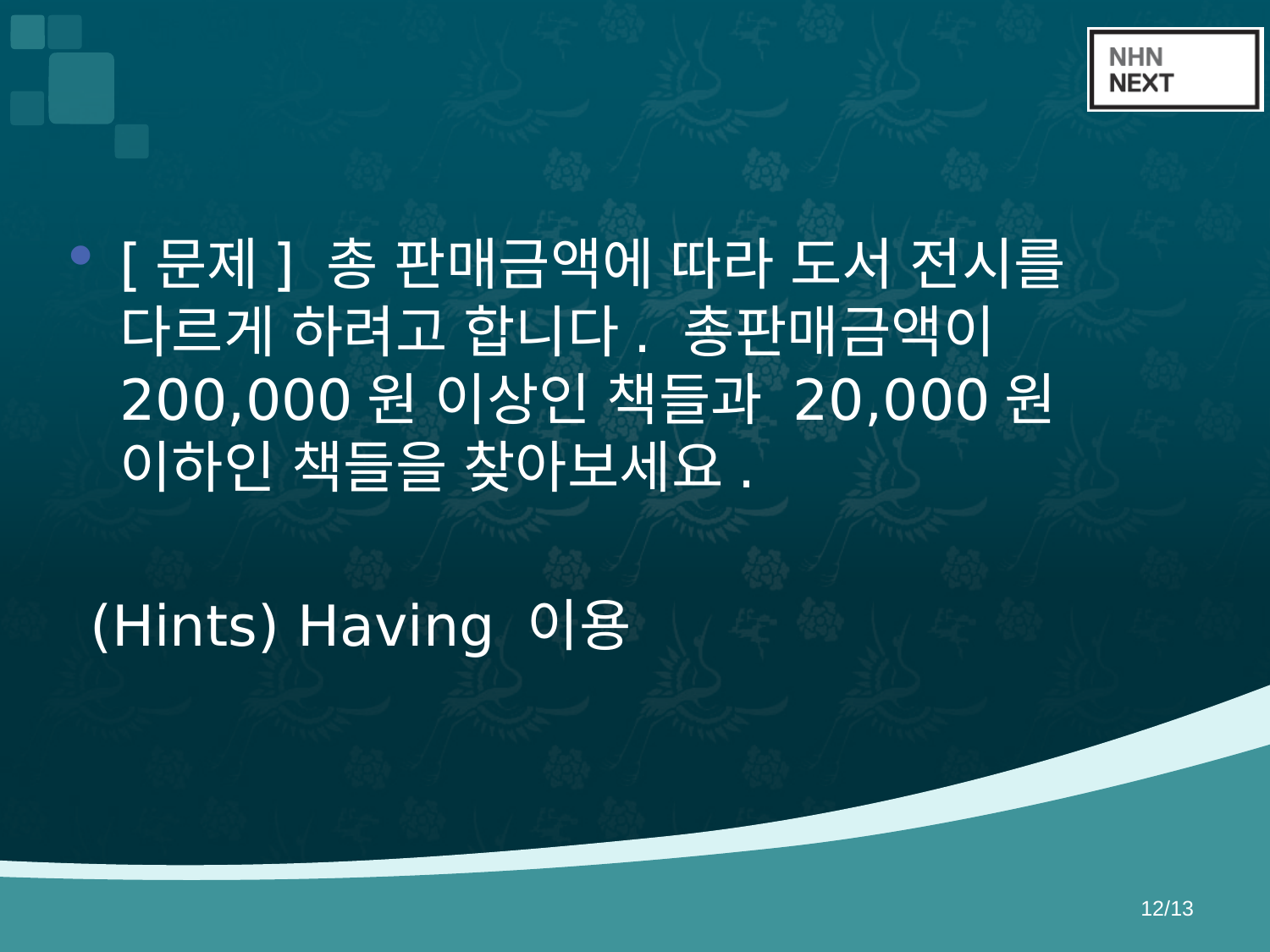

#
[문제] 총 판매금액에 따라 도서 전시를 다르게 하려고 합니다. 총판매금액이 200,000원 이상인 책들과 20,000원 이하인 책들을 찾아보세요.

 (Hints) Having 이용
12/13